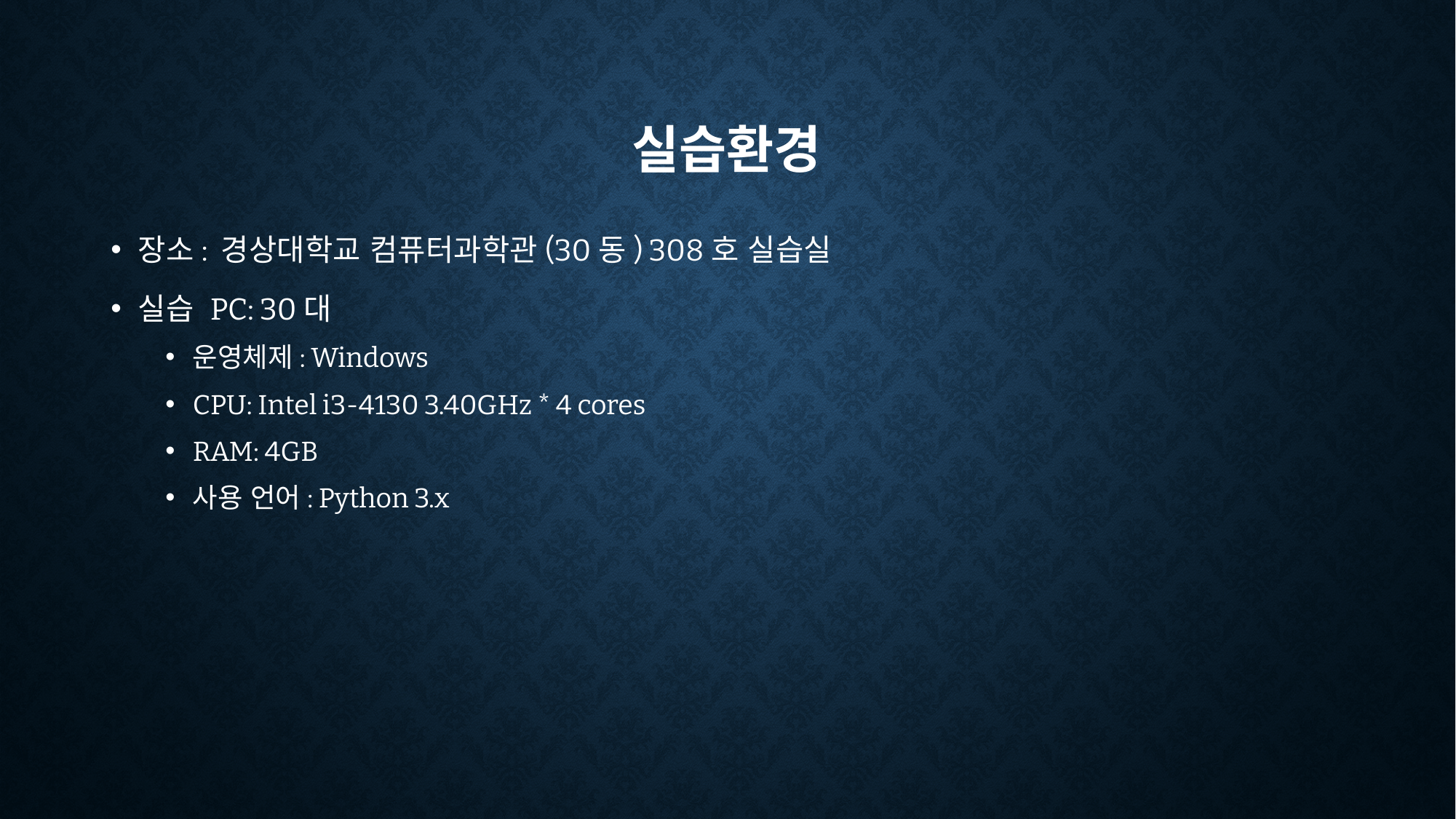

# 실습환경
장소: 경상대학교 컴퓨터과학관(30동) 308호 실습실
실습 PC: 30대
운영체제: Windows
CPU: Intel i3-4130 3.40GHz * 4 cores
RAM: 4GB
사용 언어: Python 3.x